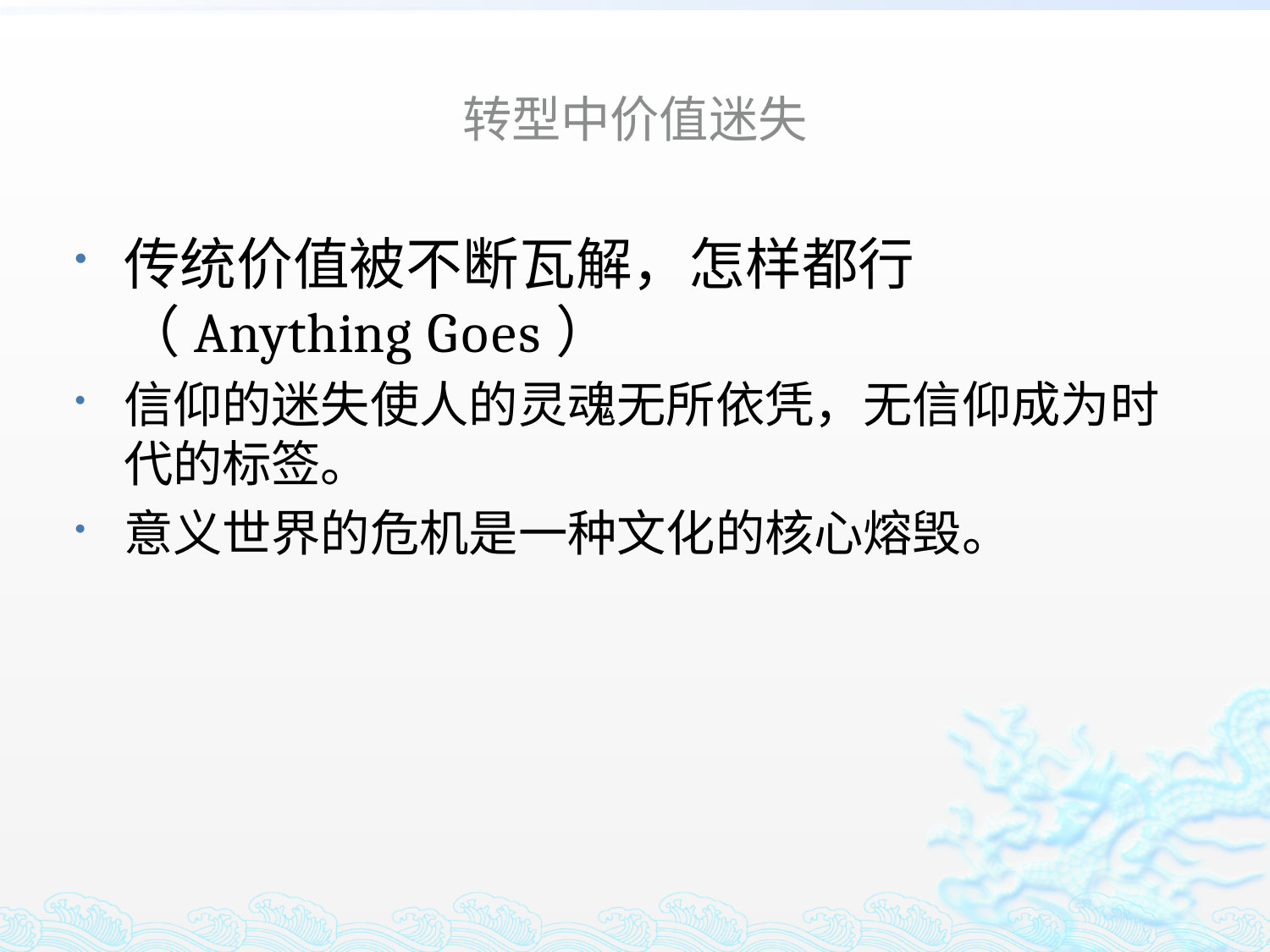

# 转型中价值迷失
传统价值被不断瓦解，怎样都行（Anything Goes）
信仰的迷失使人的灵魂无所依凭，无信仰成为时代的标签。
意义世界的危机是一种文化的核心熔毁。